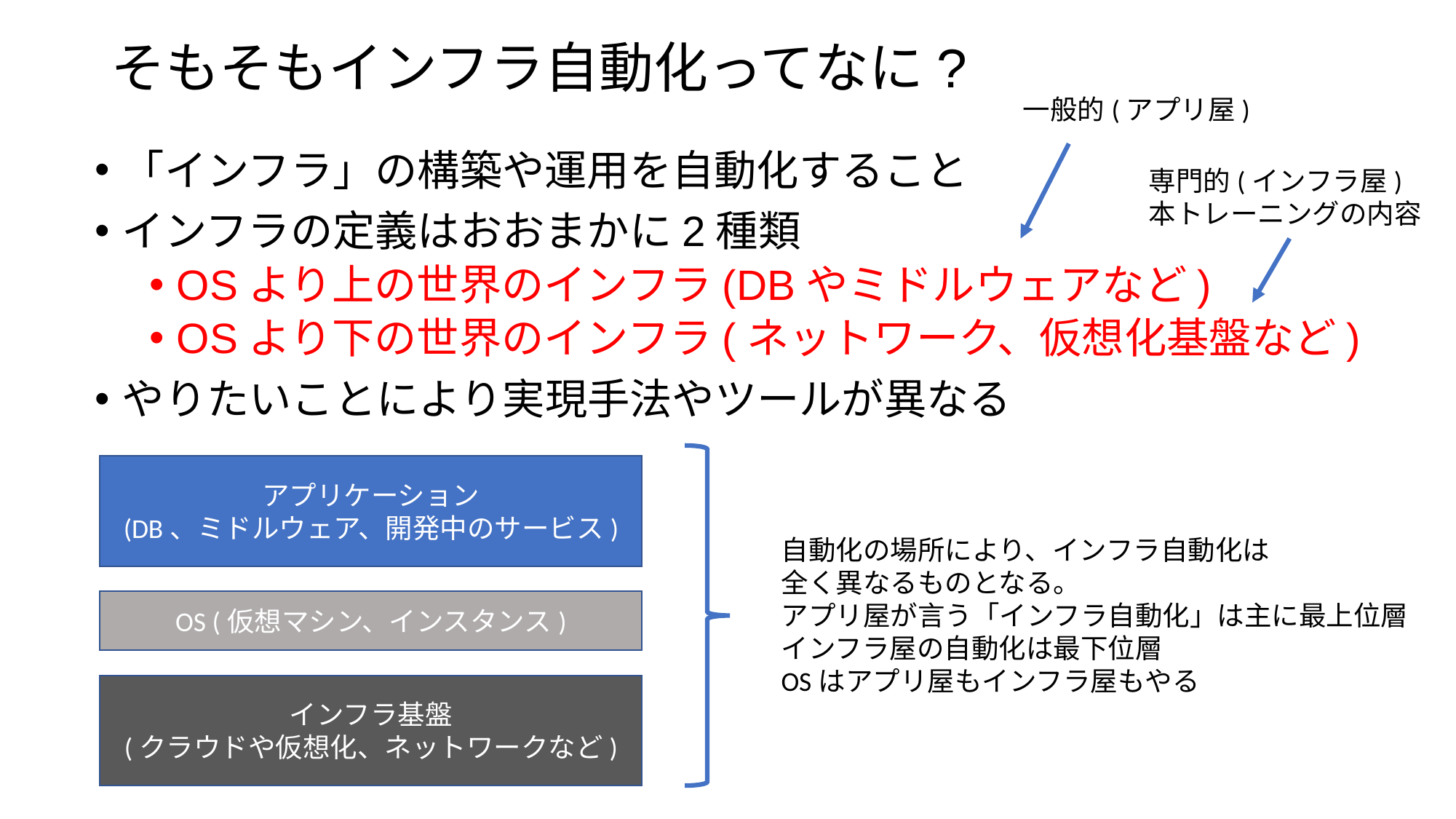

# そもそもインフラ自動化ってなに?
一般的(アプリ屋)
「インフラ」の構築や運用を自動化すること
インフラの定義はおおまかに2種類
OSより上の世界のインフラ(DBやミドルウェアなど)
OSより下の世界のインフラ(ネットワーク、仮想化基盤など)
やりたいことにより実現手法やツールが異なる
専門的(インフラ屋)
本トレーニングの内容

アプリケーション
(DB、ミドルウェア、開発中のサービス)
自動化の場所により、インフラ自動化は
全く異なるものとなる。
アプリ屋が言う「インフラ自動化」は主に最上位層
インフラ屋の自動化は最下位層
OSはアプリ屋もインフラ屋もやる
OS (仮想マシン、インスタンス)
インフラ基盤
(クラウドや仮想化、ネットワークなど)